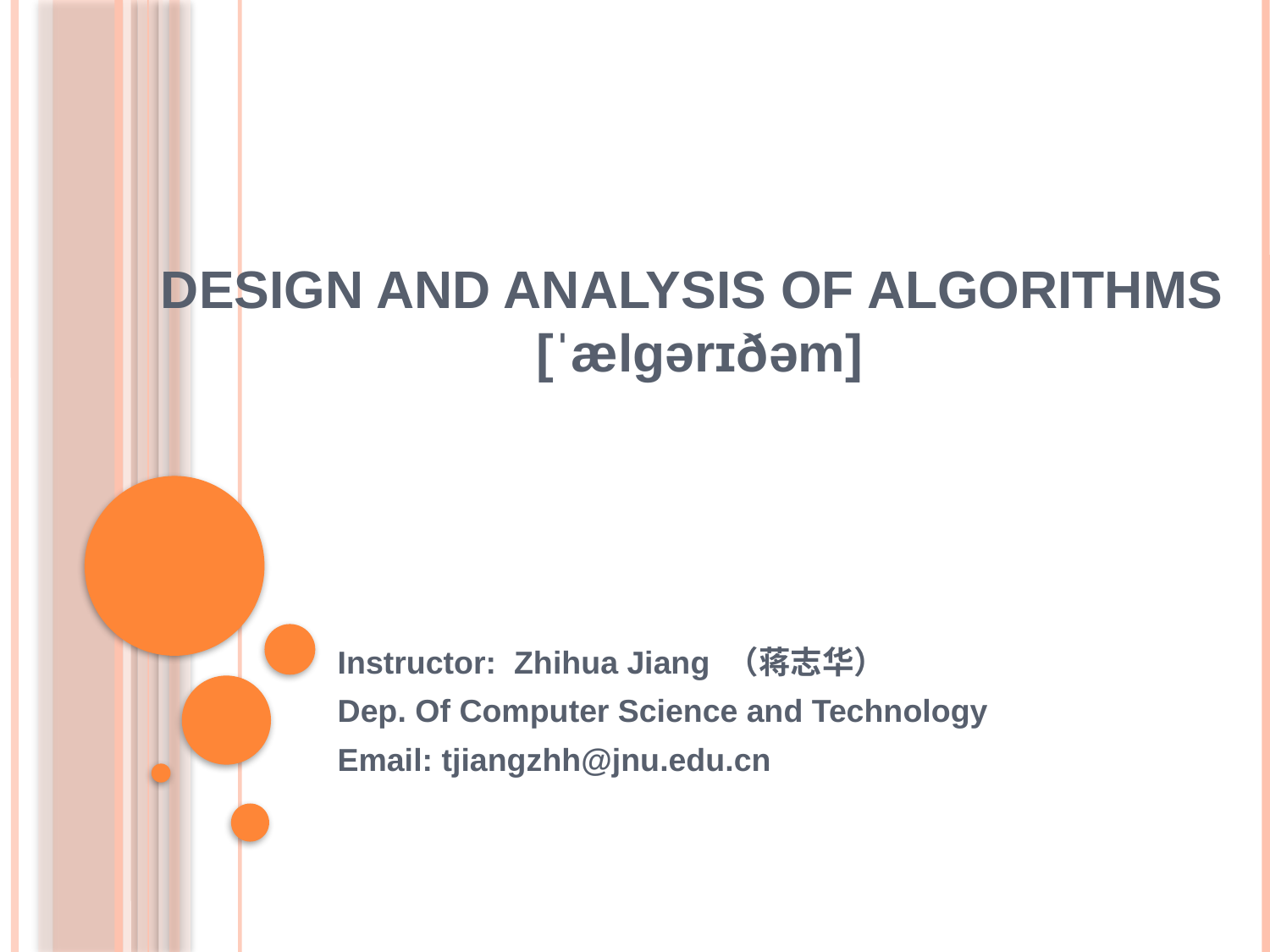

# DESIGN AND ANALYSIS OF ALGORITHMS [ˈælgərɪðəm]
Instructor:  Zhihua Jiang （蒋志华）
Dep. Of Computer Science and Technology
Email: tjiangzhh@jnu.edu.cn